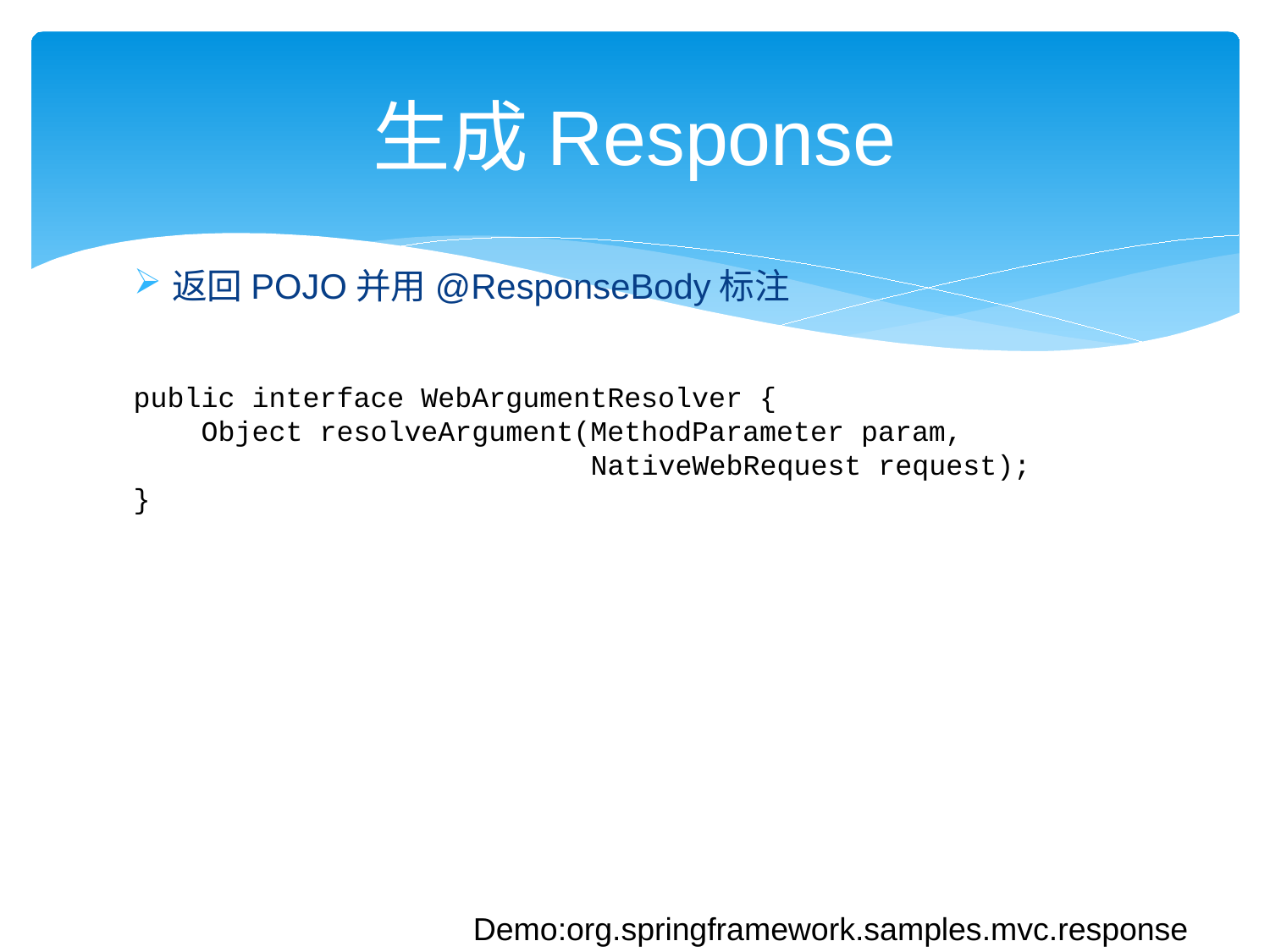

# 生成Response
返回POJO并用@ResponseBody标注
public interface WebArgumentResolver {
    Object resolveArgument(MethodParameter param,
                           NativeWebRequest request);
}
Demo:org.springframework.samples.mvc.response